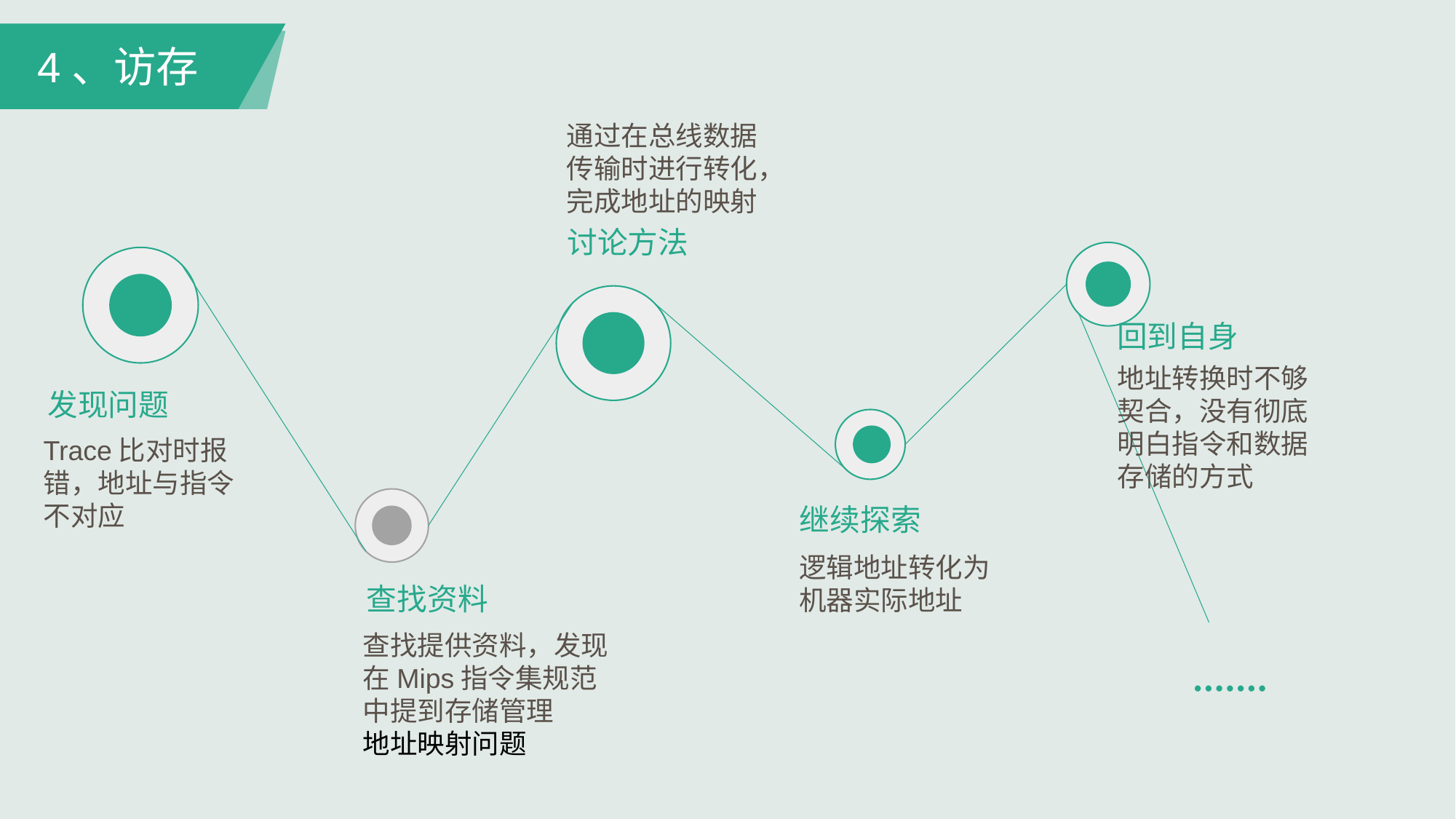

4、访存
通过在总线数据传输时进行转化，完成地址的映射
讨论方法

回到自身

地址转换时不够契合，没有彻底明白指令和数据存储的方式
发现问题

Trace比对时报错，地址与指令不对应

继续探索

逻辑地址转化为机器实际地址
查找资料
查找提供资料，发现在Mips指令集规范中提到存储管理
地址映射问题
·······